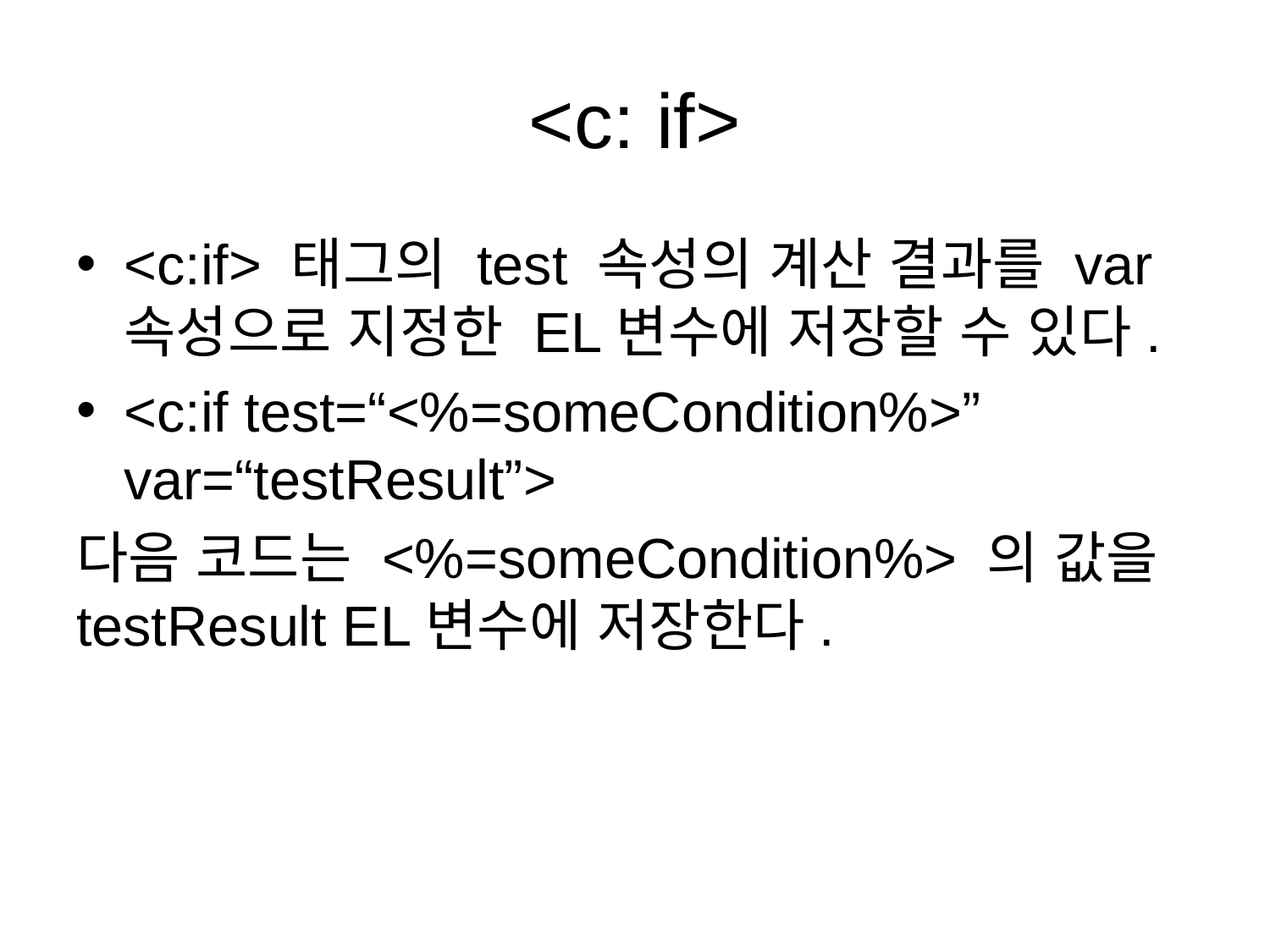

# <c: if>
<c:if> 태그의 test 속성의 계산 결과를 var 속성으로 지정한 EL변수에 저장할 수 있다.
<c:if test=“<%=someCondition%>” var=“testResult”>
다음 코드는 <%=someCondition%> 의 값을 testResult EL변수에 저장한다.